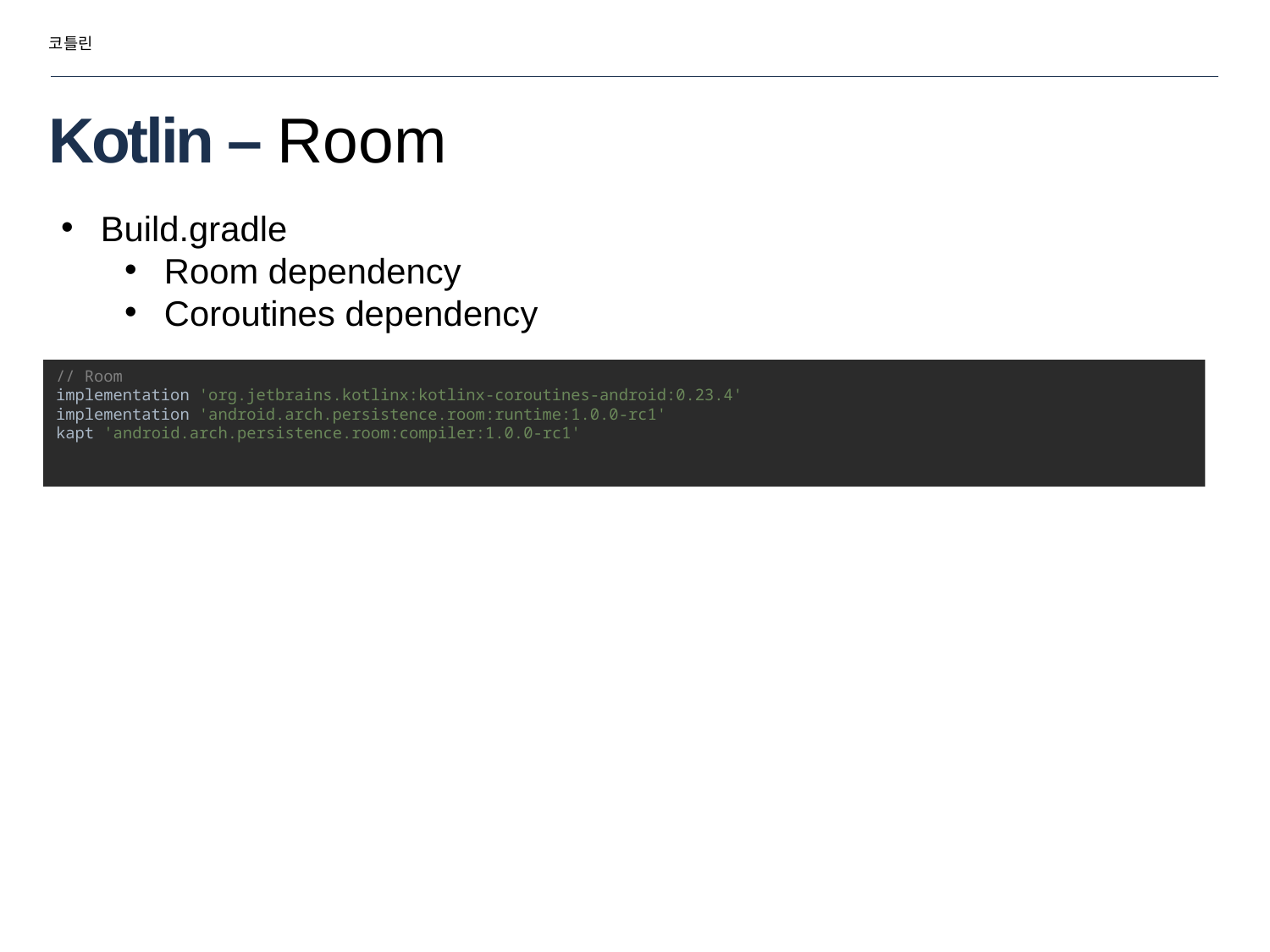

코틀린
# Kotlin – Room

Build.gradle
Room dependency
Coroutines dependency
// Room
implementation 'org.jetbrains.kotlinx:kotlinx-coroutines-android:0.23.4'
implementation 'android.arch.persistence.room:runtime:1.0.0-rc1'
kapt 'android.arch.persistence.room:compiler:1.0.0-rc1'